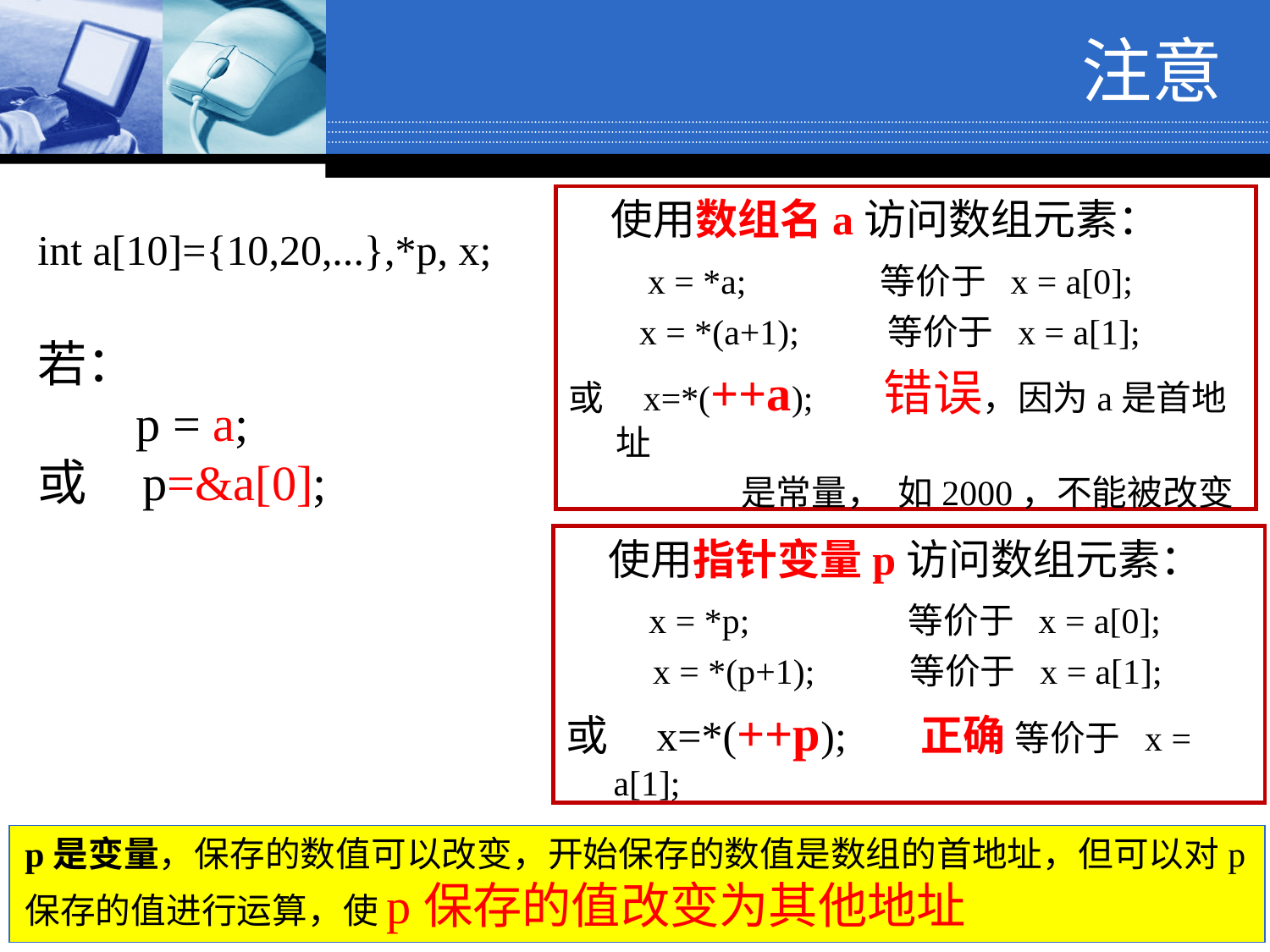

# 注意
　使用数组名a访问数组元素：
        x = *a;　      　 等价于  x = a[0];
        x = *(a+1);         等价于  x = a[1];
或    x=*(++a);       错误，因为a是首地址
                     是常量，  如2000，不能被改变

int a[10]={10,20,...},*p, x;

若：
        p = a;
或    p=&a[0];
　使用指针变量p访问数组元素：
        x = *p; 　　　　等价于  x = a[0];
　　 x = *(p+1);　  　等价于  x = a[1];
或    x=*(++p);      正确 等价于  x = a[1];

p是变量，保存的数值可以改变，开始保存的数值是数组的首地址，但可以对p保存的值进行运算，使p保存的值改变为其他地址